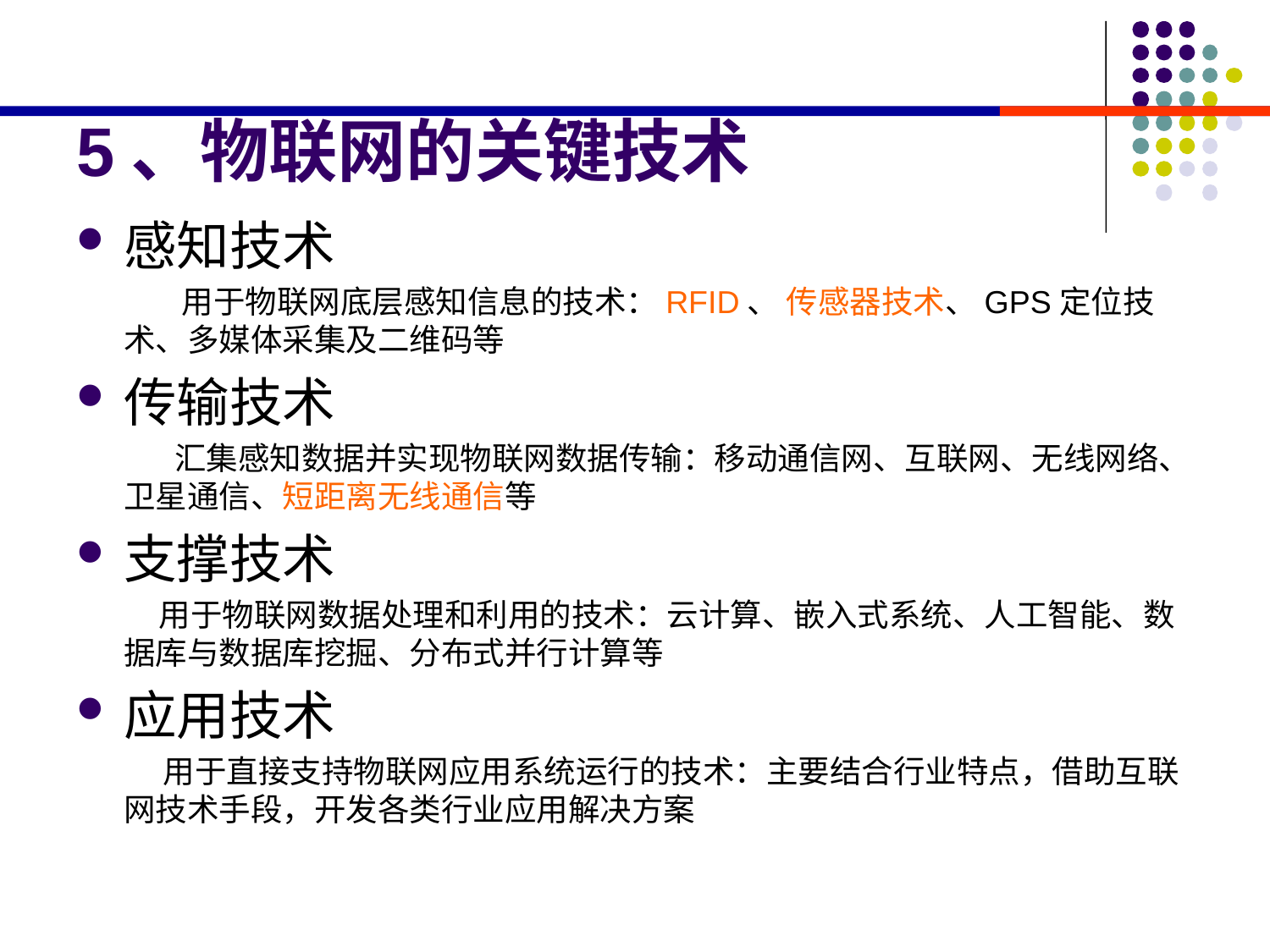

# 5、物联网的关键技术
感知技术
	       用于物联网底层感知信息的技术：RFID、 传感器技术、GPS定位技术、多媒体采集及二维码等
传输技术
	      汇集感知数据并实现物联网数据传输：移动通信网、互联网、无线网络、卫星通信、短距离无线通信等
支撑技术
            用于物联网数据处理和利用的技术：云计算、嵌入式系统、人工智能、数据库与数据库挖掘、分布式并行计算等
应用技术
           用于直接支持物联网应用系统运行的技术：主要结合行业特点，借助互联网技术手段，开发各类行业应用解决方案